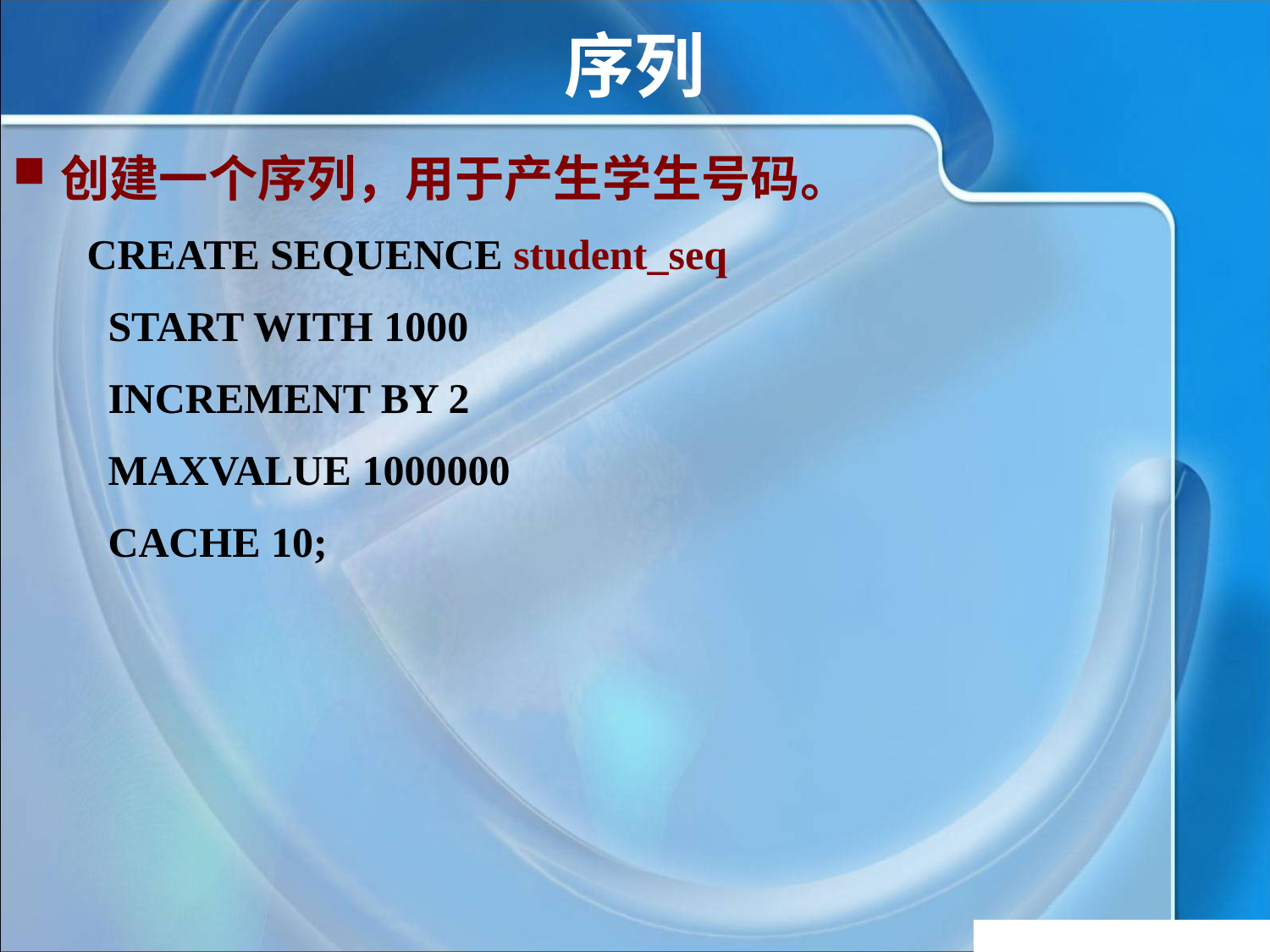

# 序列
创建一个序列，用于产生学生号码。
       CREATE SEQUENCE student_seq
   START WITH 1000
   INCREMENT BY 2
   MAXVALUE 1000000
   CACHE 10;

120